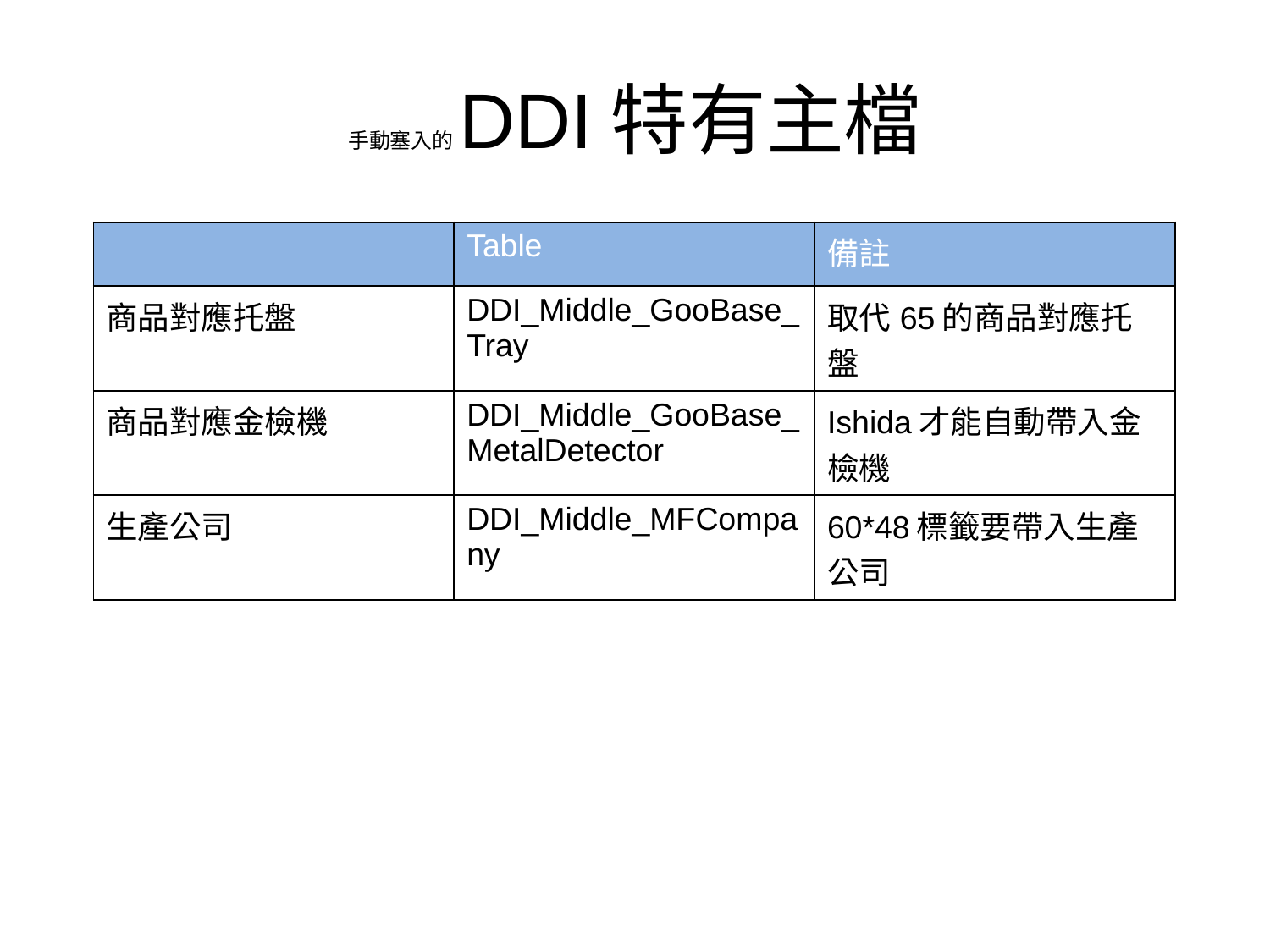

# 手動塞入的DDI特有主檔
|  | Table | 備註 |
| --- | --- | --- |
| 商品對應托盤 | DDI\_Middle\_GooBase\_Tray | 取代65的商品對應托盤 |
| 商品對應金檢機 | DDI\_Middle\_GooBase\_MetalDetector | Ishida才能自動帶入金檢機 |
| 生產公司 | DDI\_Middle\_MFCompany | 60\*48標籤要帶入生產公司 |